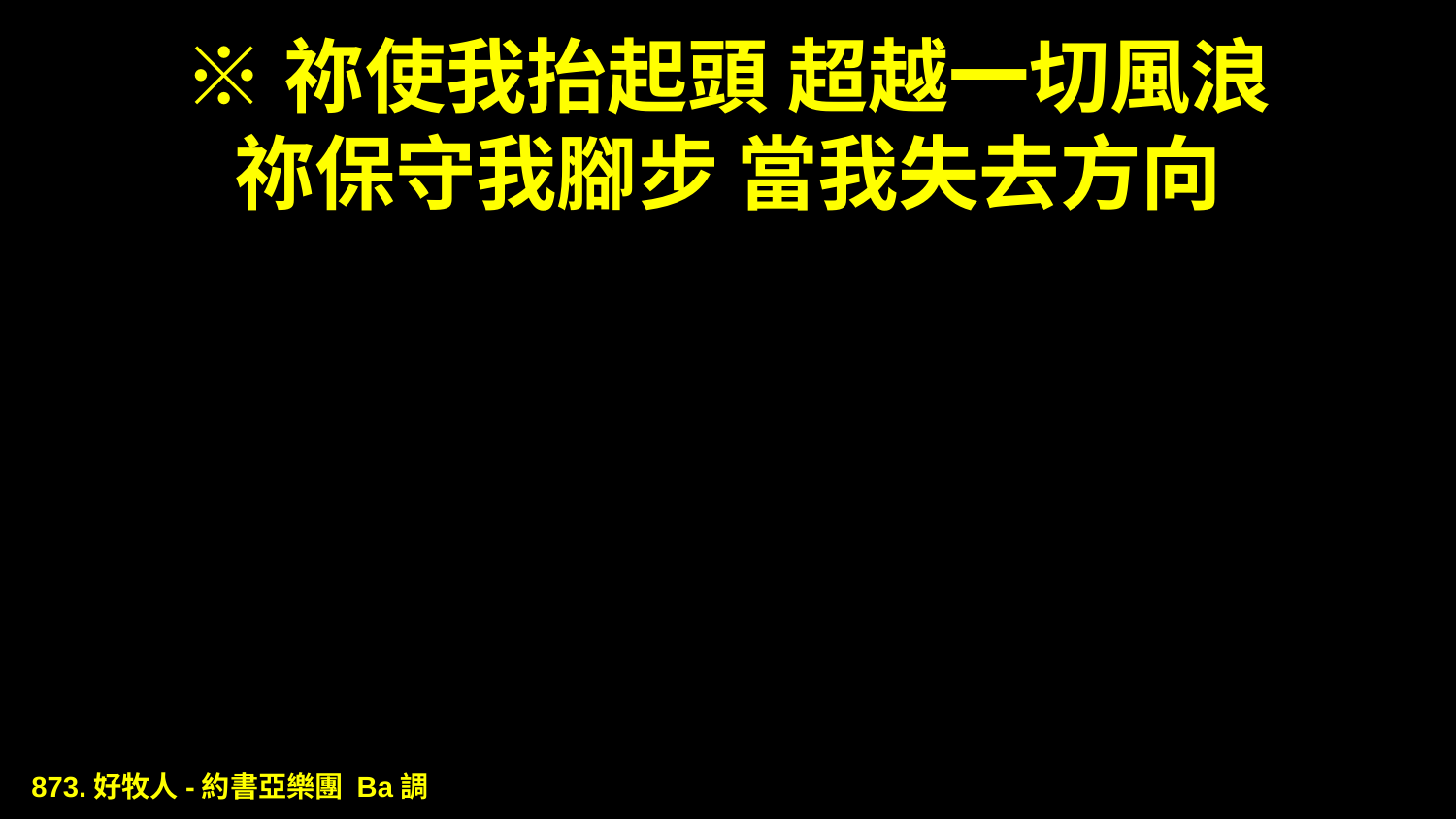

# ※祢使我抬起頭 超越一切風浪 祢保守我腳步 當我失去方向
873.好牧人-約書亞樂團 Ba調